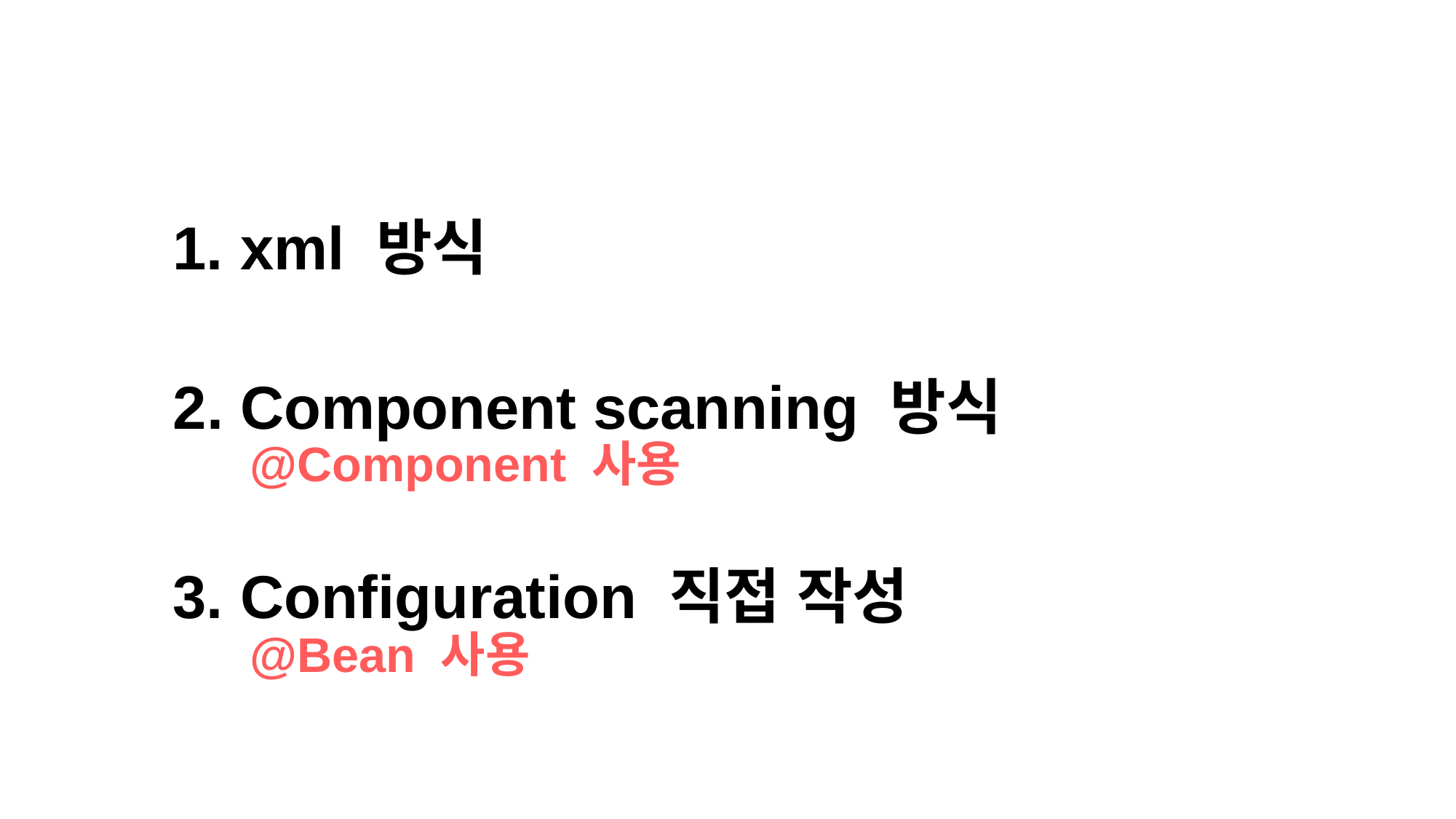

1. xml 방식
# 2. Component scanning 방식
@Component 사용
3. Configuration 직접 작성
@Bean 사용